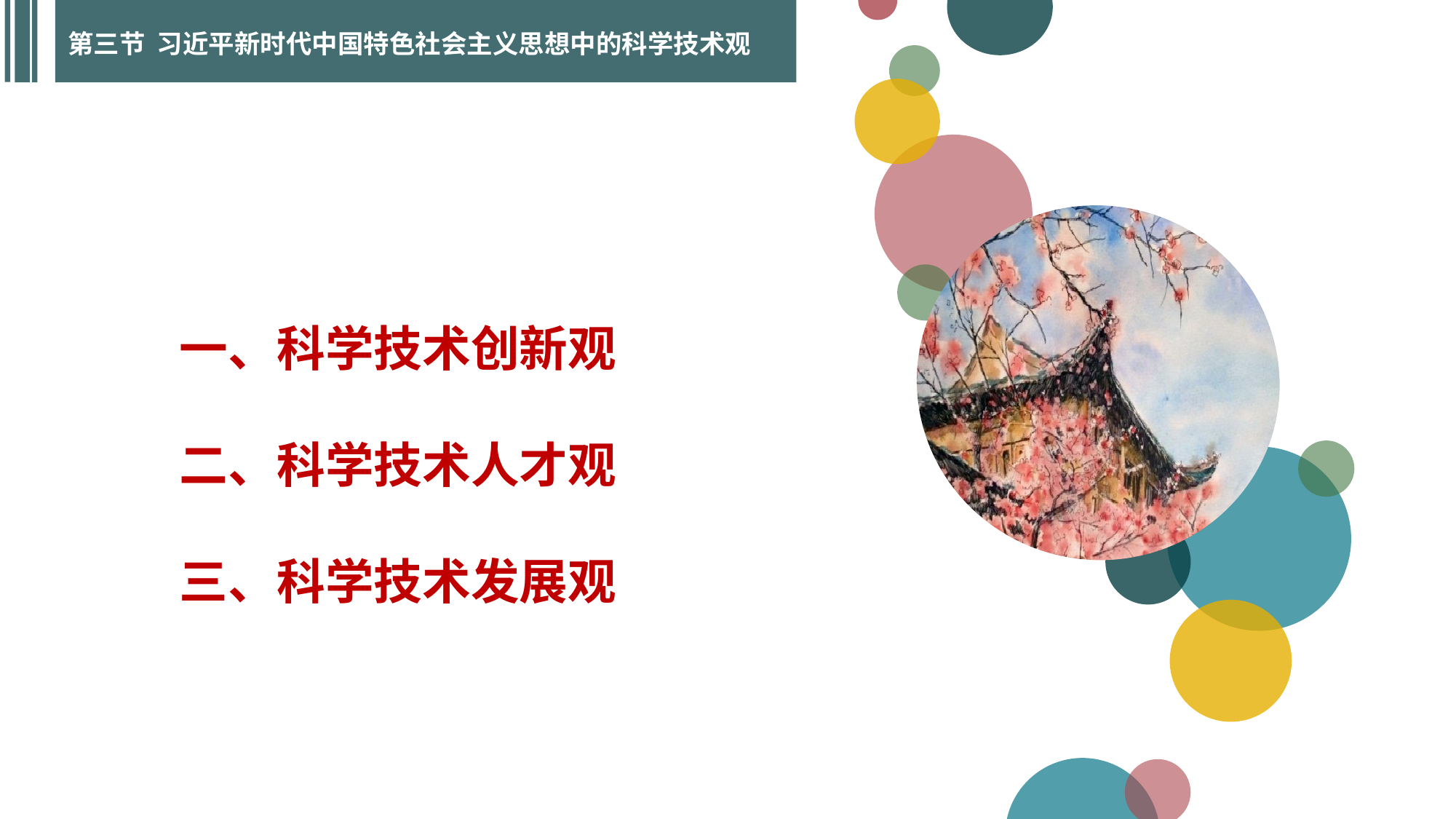

第三节  习近平新时代中国特色社会主义思想中的科学技术观
一、科学技术创新观
二、科学技术人才观
三、科学技术发展观